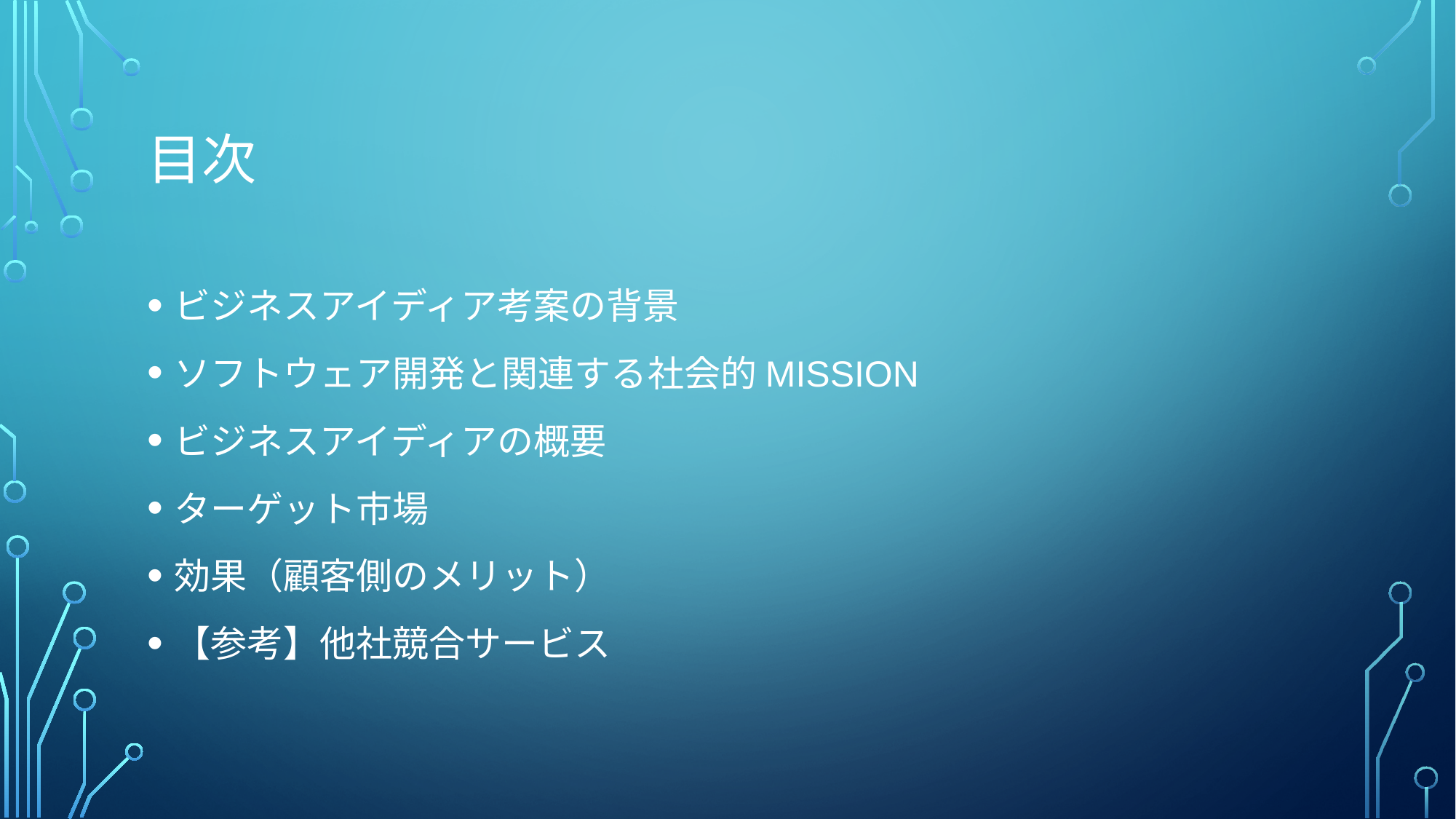

# 目次
ビジネスアイディア考案の背景
ソフトウェア開発と関連する社会的MISSION
ビジネスアイディアの概要
ターゲット市場
効果（顧客側のメリット）
【参考】他社競合サービス